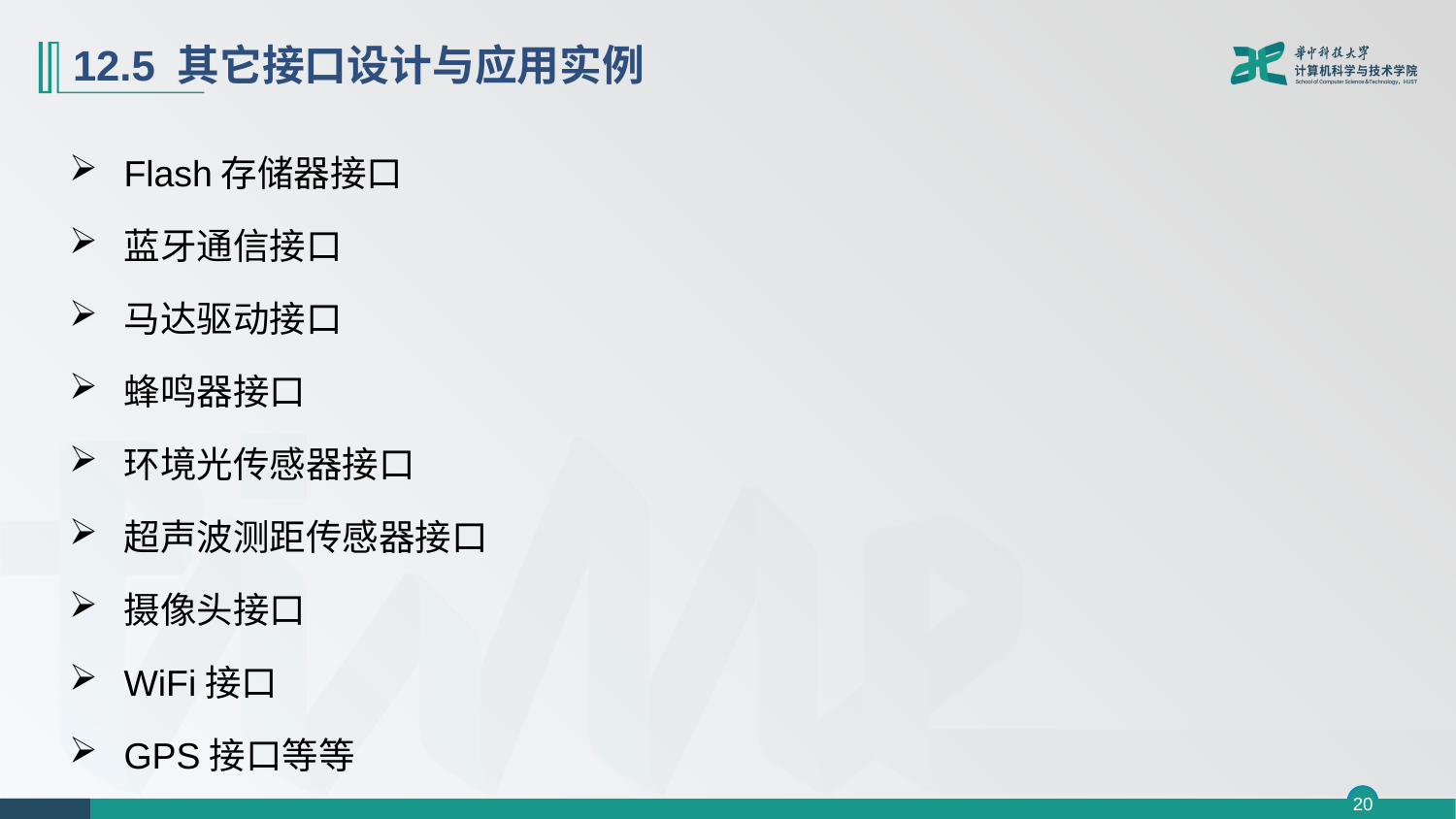

# 12.5 其它接口设计与应用实例
Flash存储器接口
蓝牙通信接口
马达驱动接口
蜂鸣器接口
环境光传感器接口
超声波测距传感器接口
摄像头接口
WiFi接口
GPS接口等等